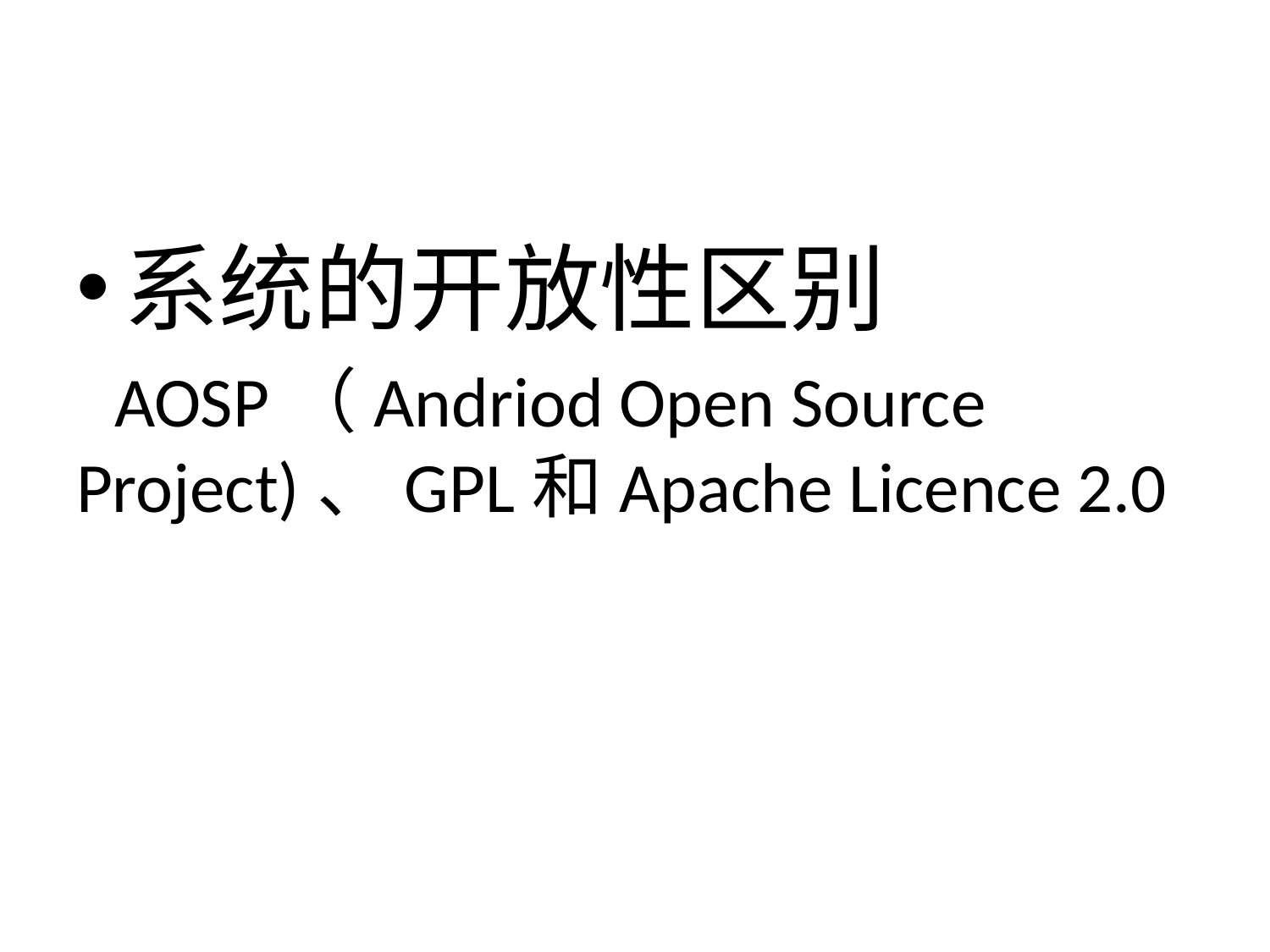

系统的开放性区别
   AOSP（Andriod Open Source Project)、GPL和Apache Licence 2.0